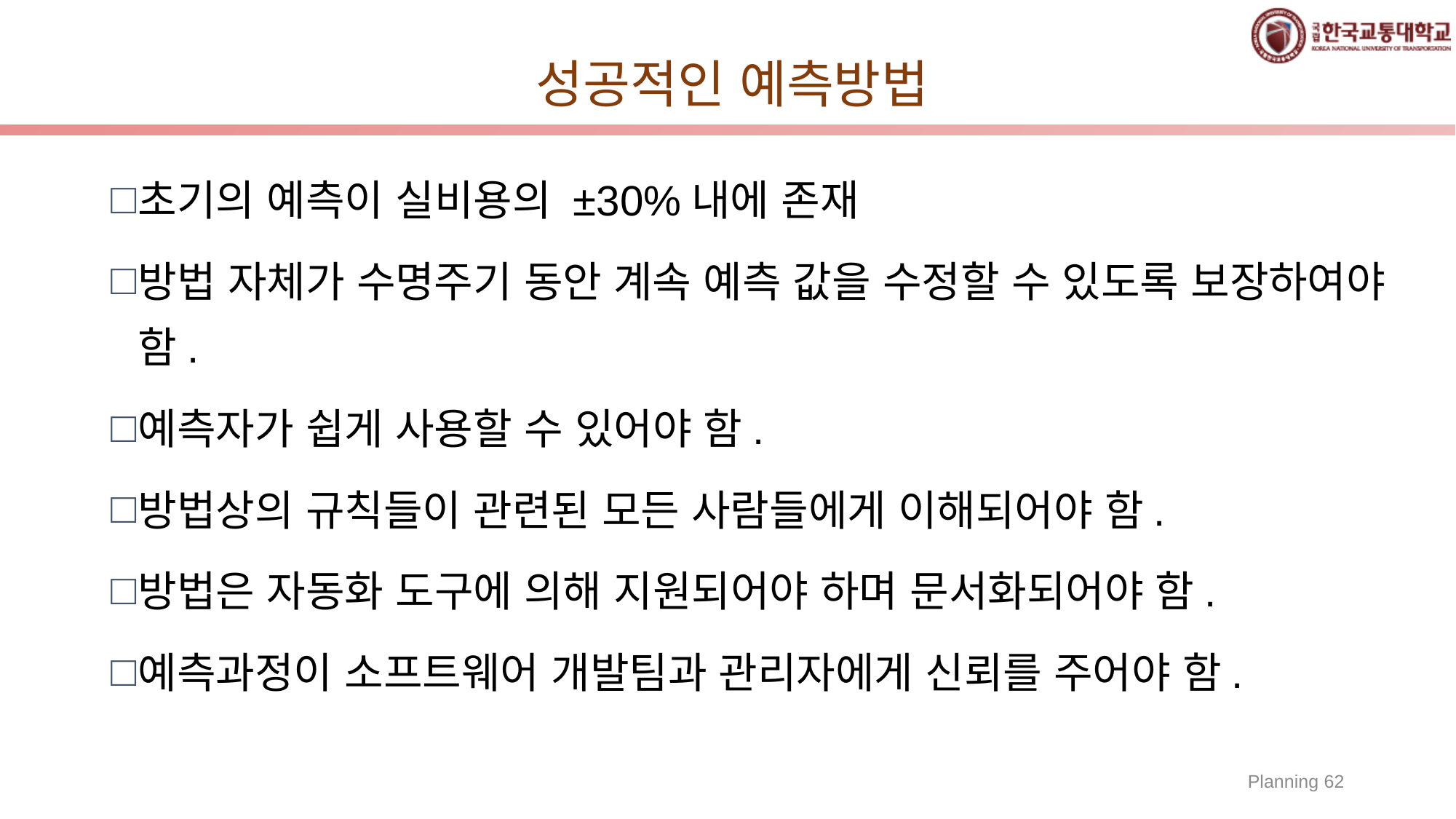

# 성공적인 예측방법
초기의 예측이 실비용의 ±30%내에 존재
방법 자체가 수명주기 동안 계속 예측 값을 수정할 수 있도록 보장하여야 함.
예측자가 쉽게 사용할 수 있어야 함.
방법상의 규칙들이 관련된 모든 사람들에게 이해되어야 함.
방법은 자동화 도구에 의해 지원되어야 하며 문서화되어야 함.
예측과정이 소프트웨어 개발팀과 관리자에게 신뢰를 주어야 함.
Planning 62